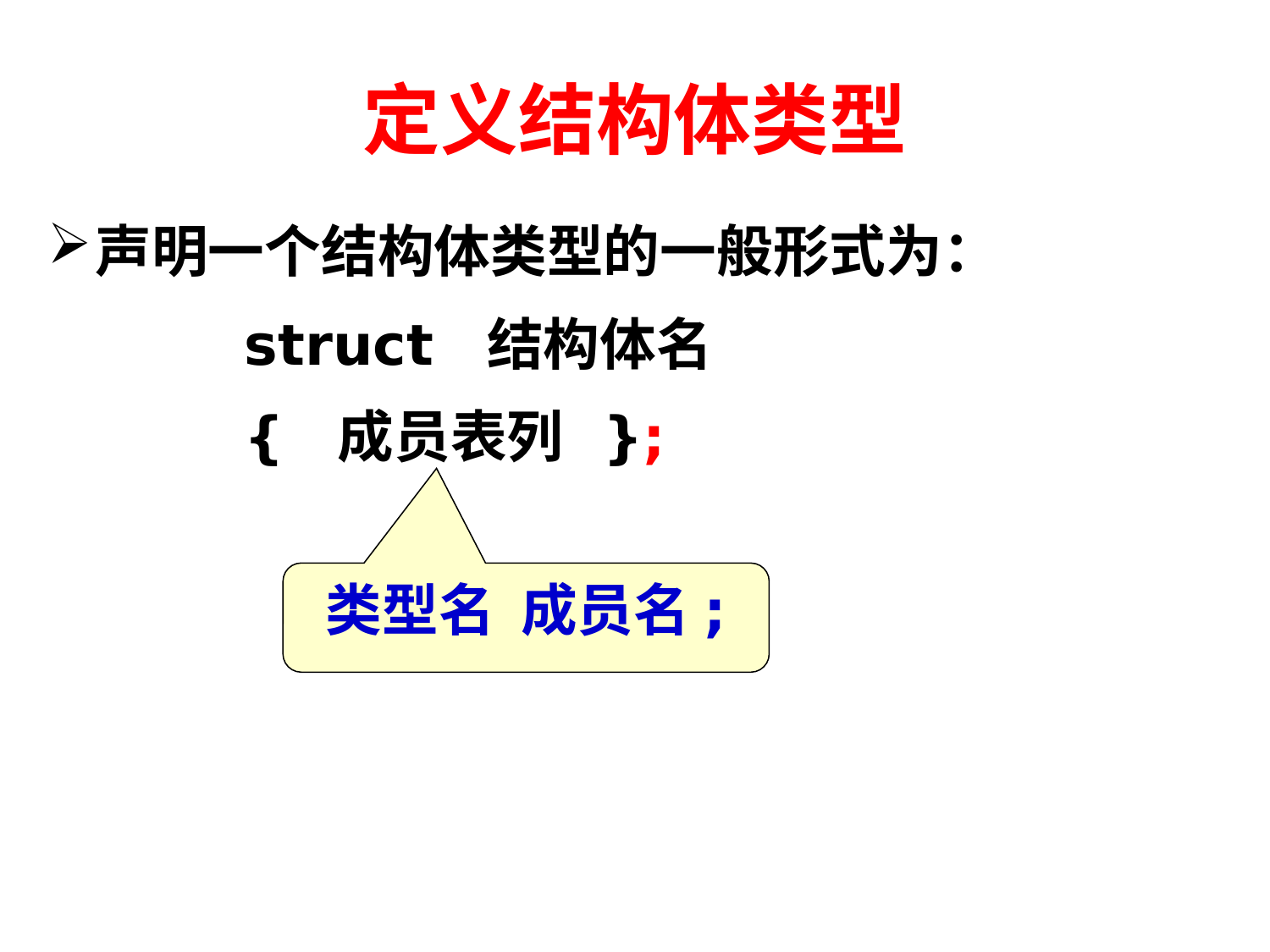

# 定义结构体类型
声明一个结构体类型的一般形式为：
          struct  结构体名
          {  成员表列  };
类型名  成员名;